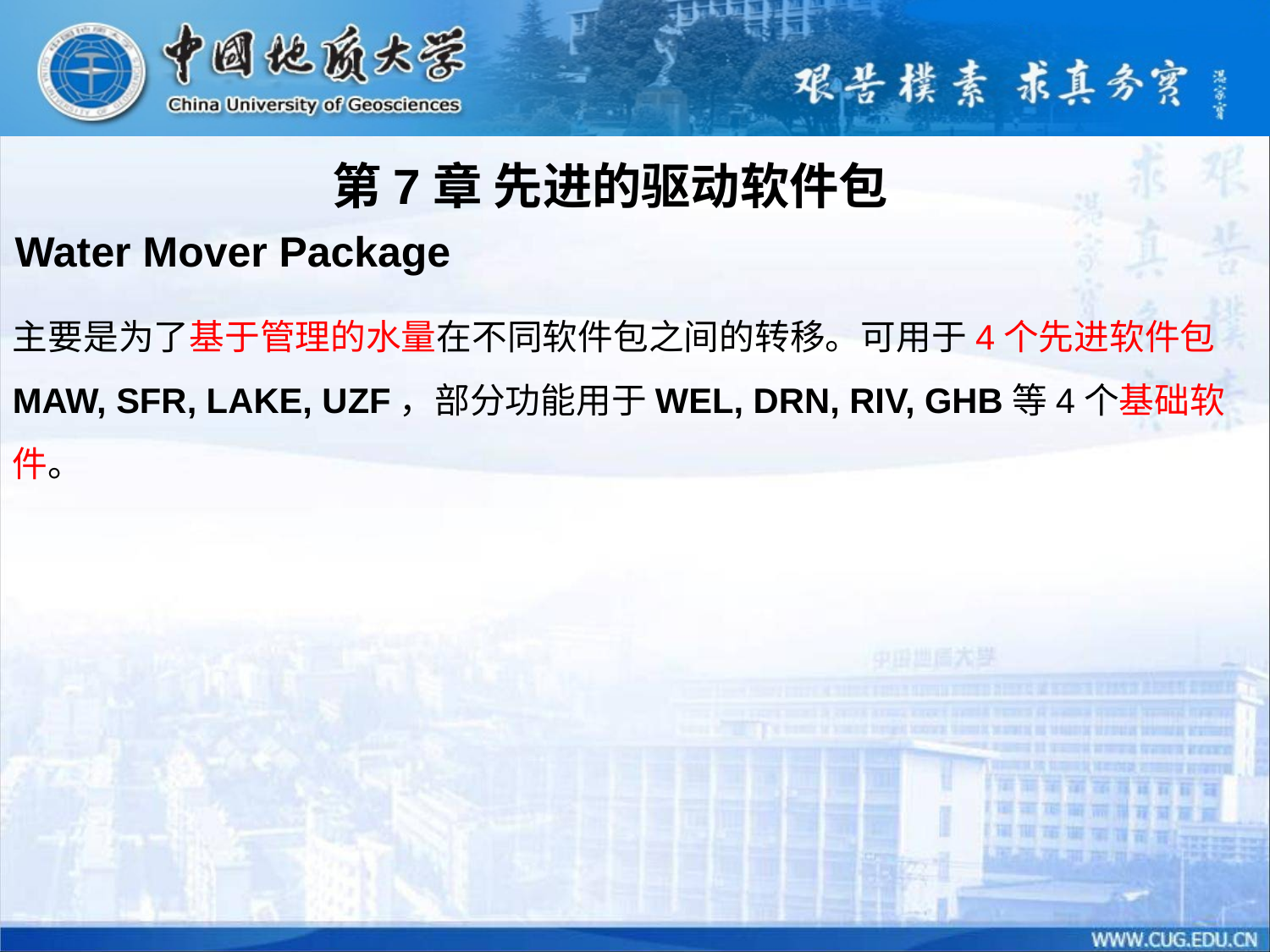

第7章 先进的驱动软件包
Water Mover Package
主要是为了基于管理的水量在不同软件包之间的转移。可用于4个先进软件包MAW, SFR, LAKE, UZF，部分功能用于WEL, DRN, RIV, GHB等4个基础软件。